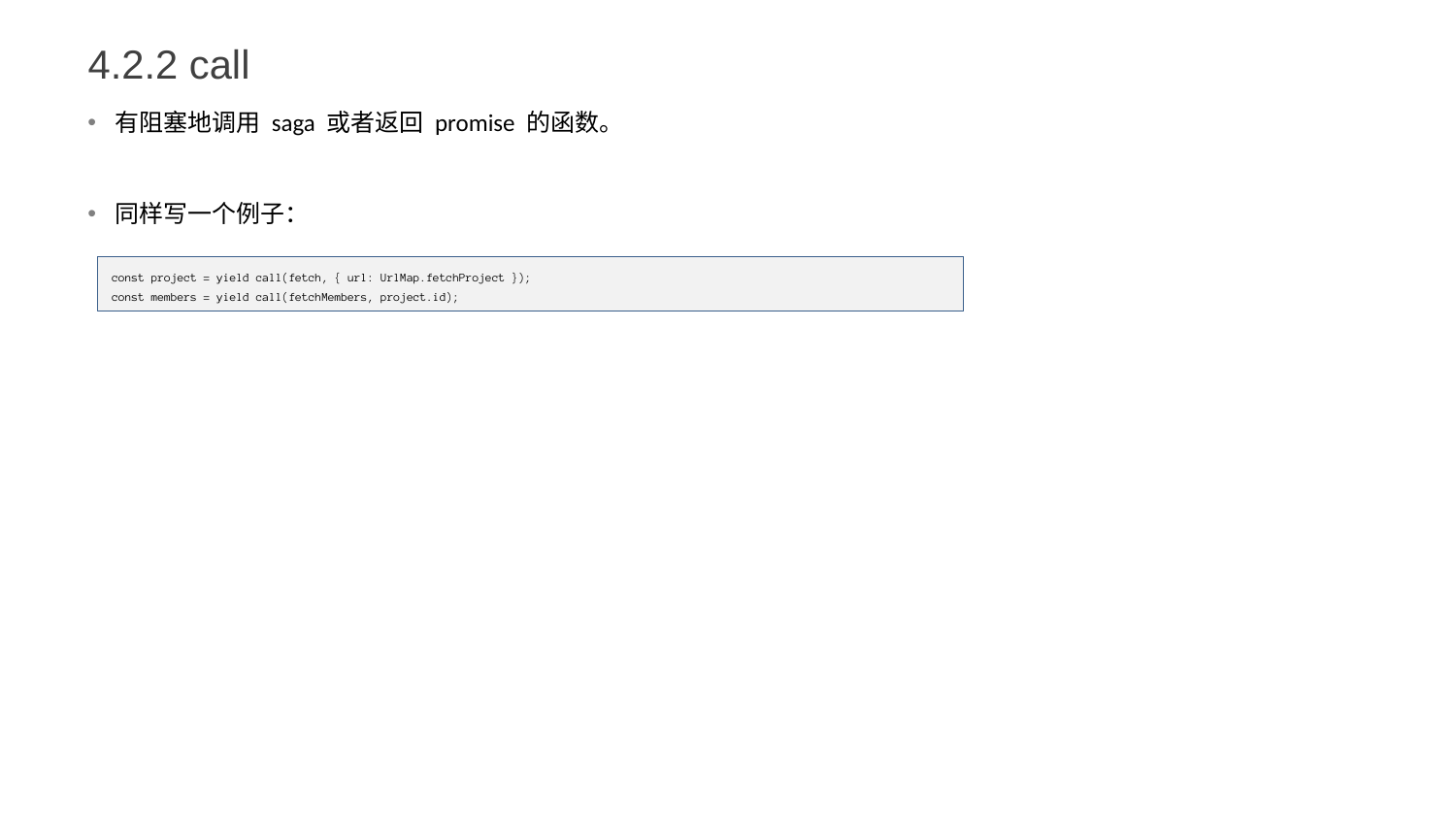

4.2.2 call
有阻塞地调用 saga 或者返回 promise 的函数。

同样写一个例子：
const project = yield call(fetch, { url: UrlMap.fetchProject });
const members = yield call(fetchMembers, project.id);